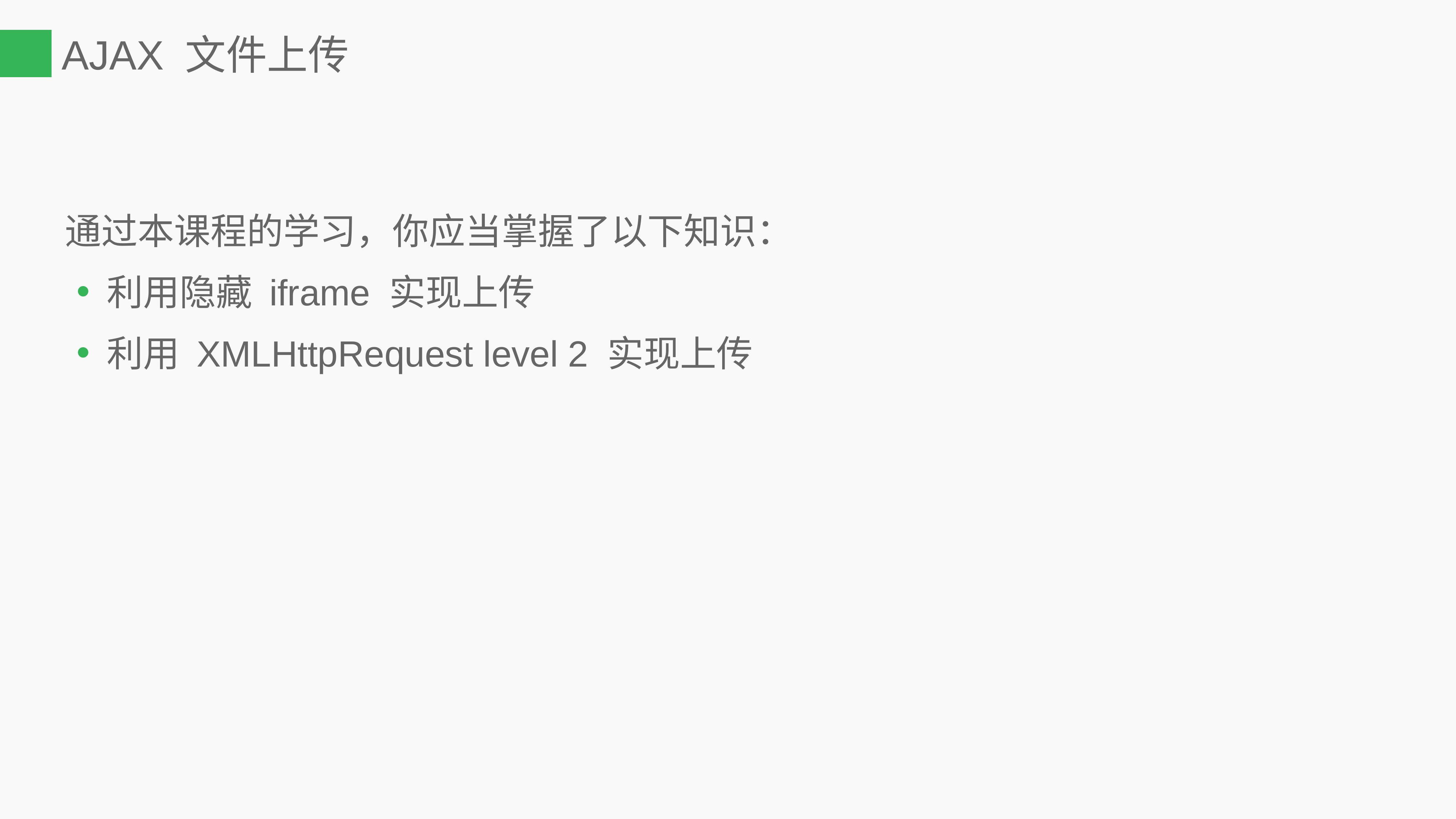

# AJAX 文件上传
通过本课程的学习，你应当掌握了以下知识：
利用隐藏 iframe 实现上传
利用 XMLHttpRequest level 2 实现上传